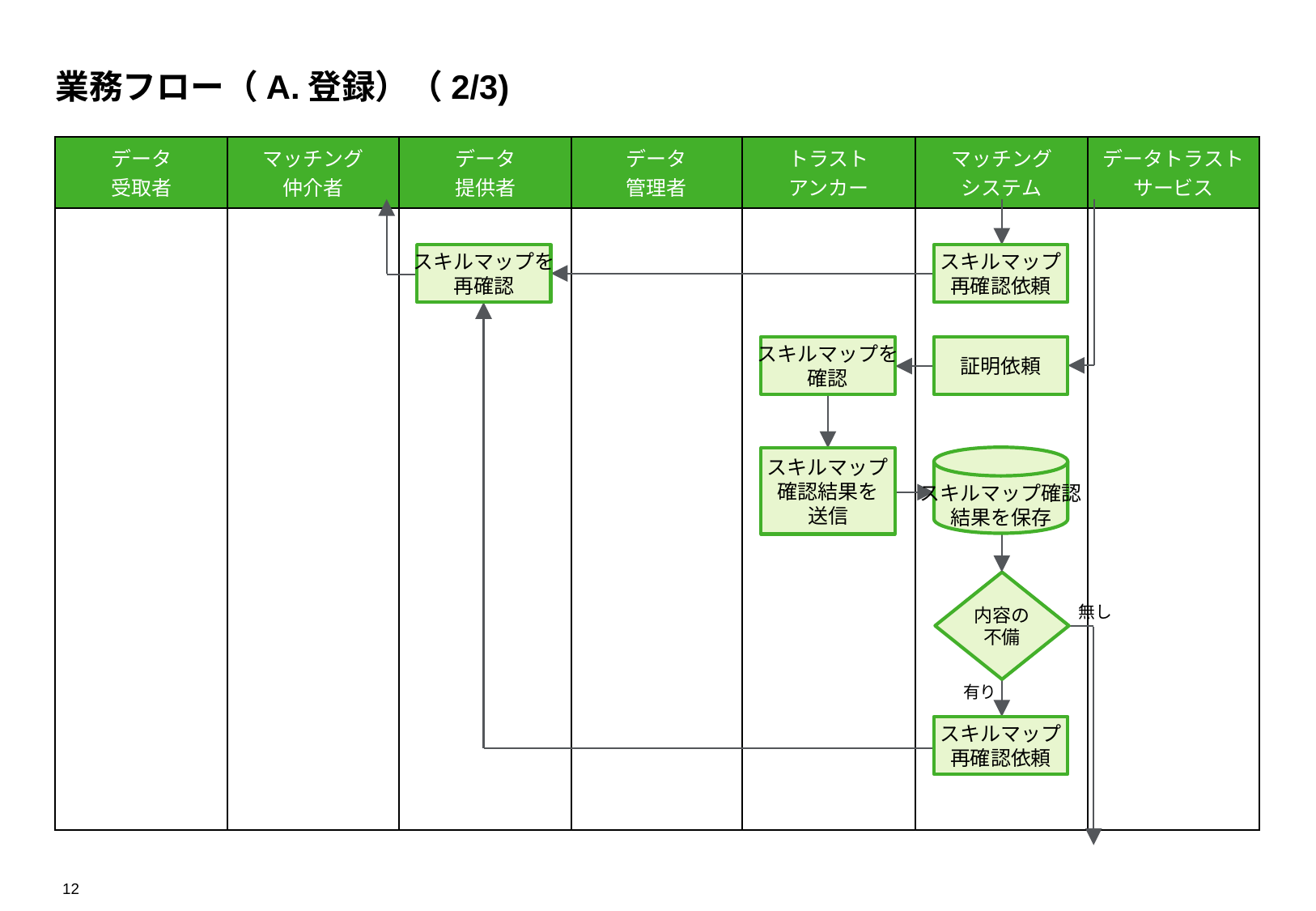

# 業務フロー（A.登録）（2/3)
| データ 受取者 | マッチング 仲介者 | データ 提供者 | データ 管理者 | トラスト アンカー | マッチング システム | データトラスト サービス |
| --- | --- | --- | --- | --- | --- | --- |
|  |  |  |  |  |  |  |
スキルマップを
再確認
スキルマップ
再確認依頼
スキルマップを
確認
証明依頼
スキルマップ確認
結果を保存
スキルマップ
確認結果を
送信
内容の
不備
無し
有り
スキルマップ
再確認依頼
12